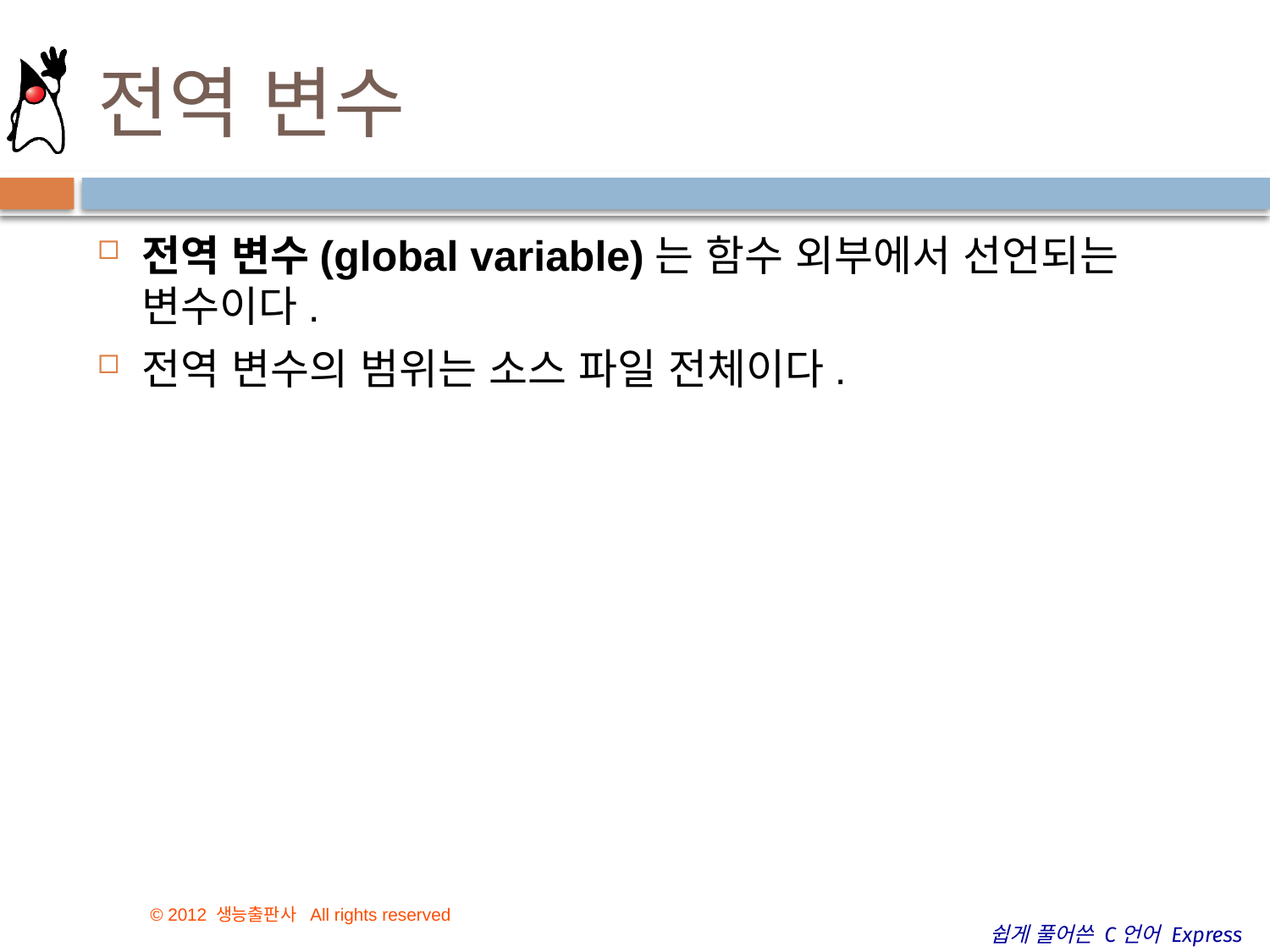

# 전역 변수
전역 변수(global variable)는 함수 외부에서 선언되는 변수이다.
전역 변수의 범위는 소스 파일 전체이다.